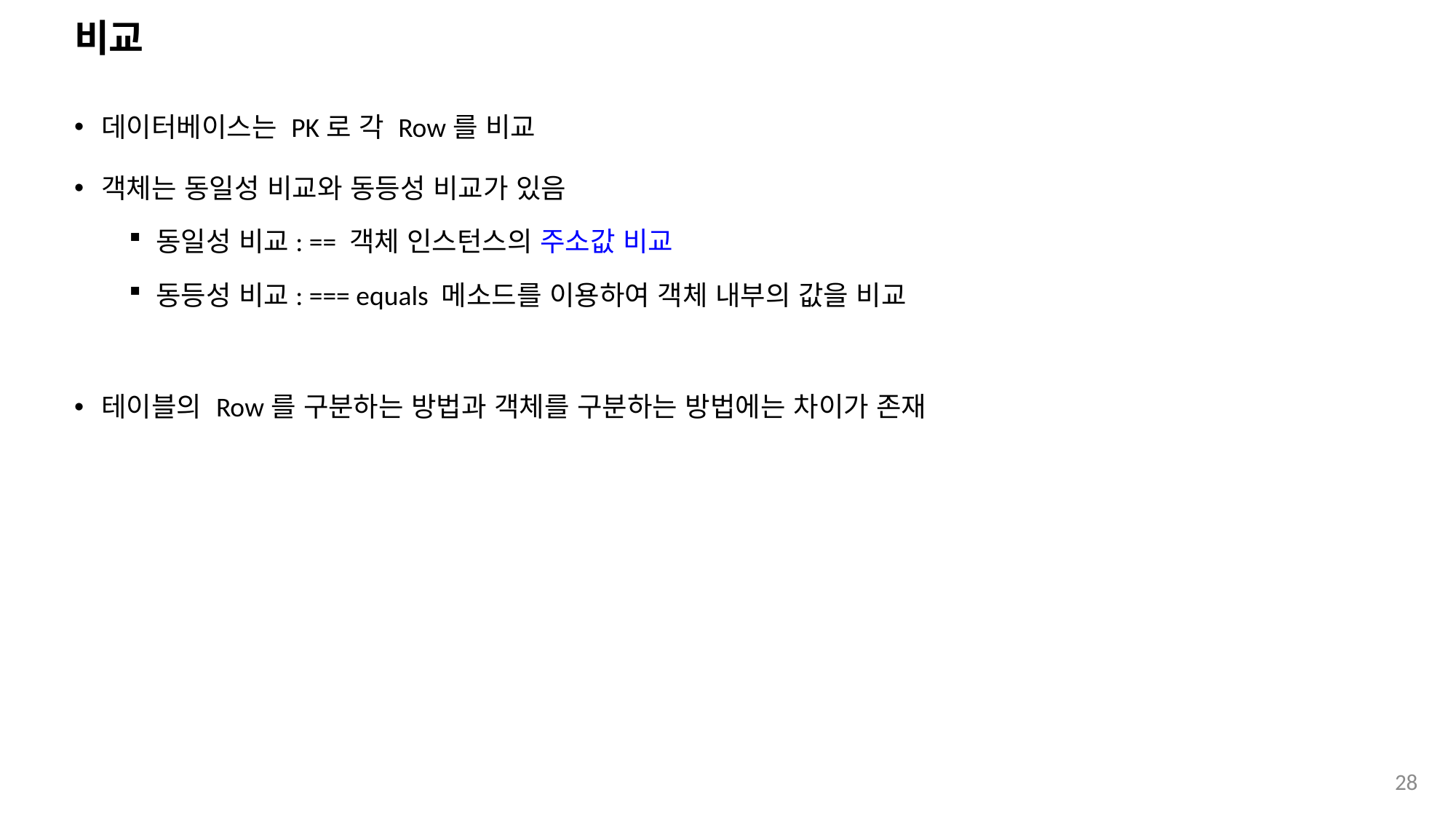

# 비교
데이터베이스는 PK로 각 Row를 비교
객체는 동일성 비교와 동등성 비교가 있음
동일성 비교: == 객체 인스턴스의 주소값 비교
동등성 비교: === equals 메소드를 이용하여 객체 내부의 값을 비교

테이블의 Row를 구분하는 방법과 객체를 구분하는 방법에는 차이가 존재

28